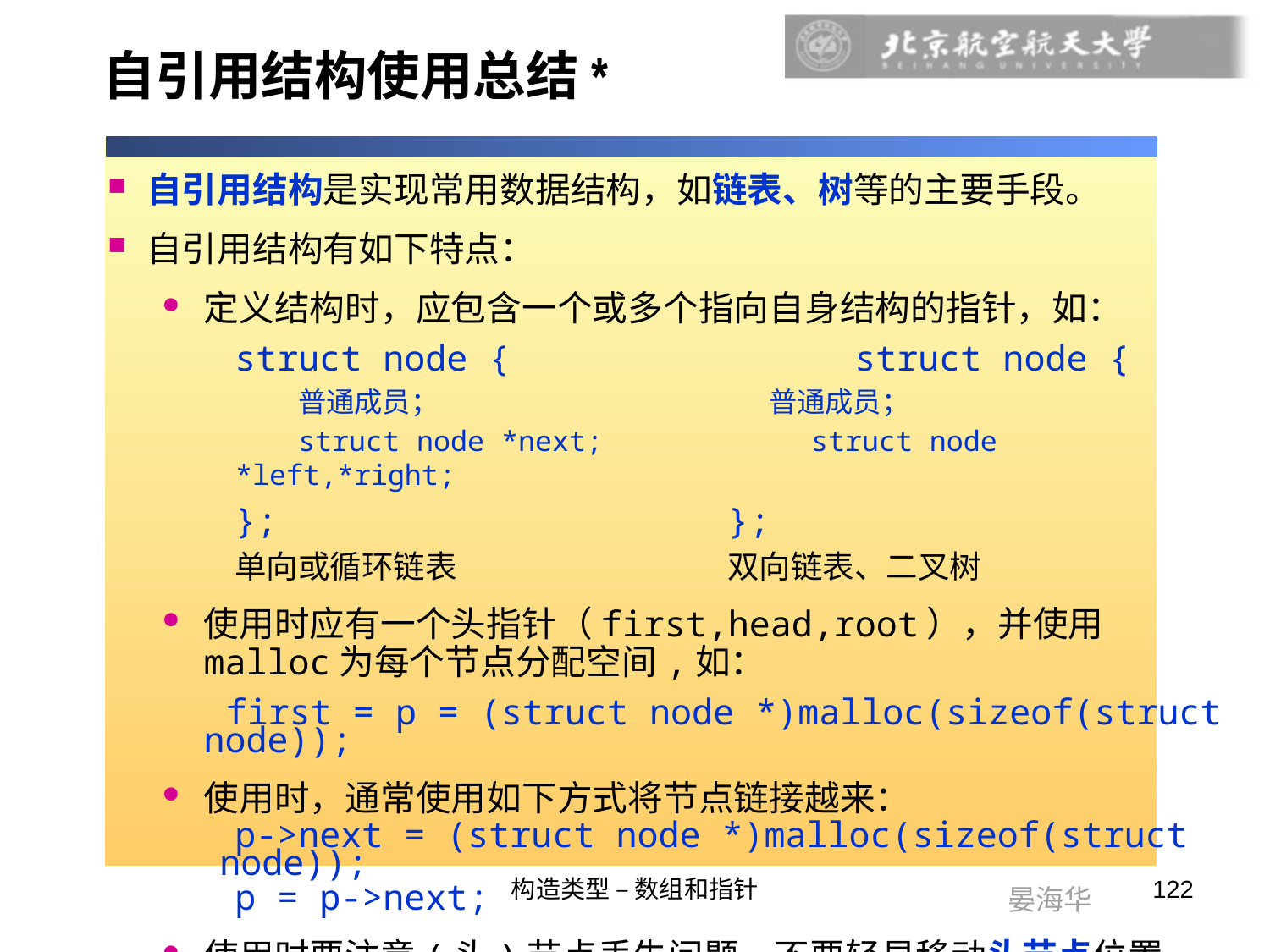

# 自引用结构使用总结*
自引用结构是实现常用数据结构，如链表、树等的主要手段。
自引用结构有如下特点：
定义结构时，应包含一个或多个指向自身结构的指针，如：
struct node {			struct node {
普通成员；			    普通成员；
struct node *next;		    struct node *left,*right;
};				};
单向或循环链表			双向链表、二叉树
使用时应有一个头指针（first,head,root），并使用malloc为每个节点分配空间,如：
   first = p = (struct node *)malloc(sizeof(struct node));
使用时，通常使用如下方式将节点链接越来：
p->next = (struct node *)malloc(sizeof(struct node));
p = p->next;
使用时要注意(头)节点丢失问题，不要轻易移动头节点位置。
构造类型 – 数组和指针
122